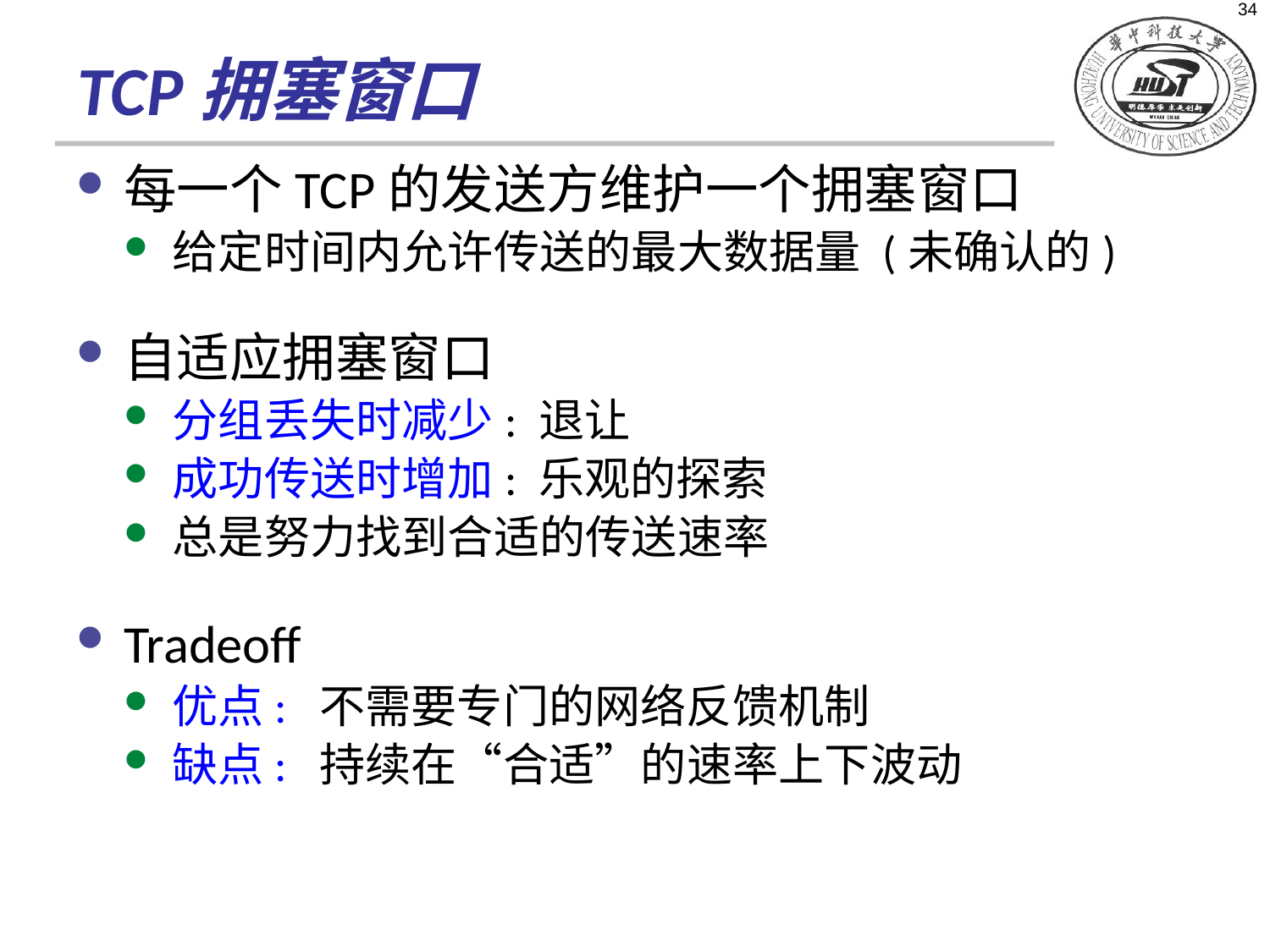

34
# TCP拥塞窗口
每一个TCP的发送方维护一个拥塞窗口
给定时间内允许传送的最大数据量 (未确认的)
自适应拥塞窗口
分组丢失时减少: 退让
成功传送时增加: 乐观的探索
总是努力找到合适的传送速率
Tradeoff
优点:  不需要专门的网络反馈机制
缺点:  持续在“合适”的速率上下波动